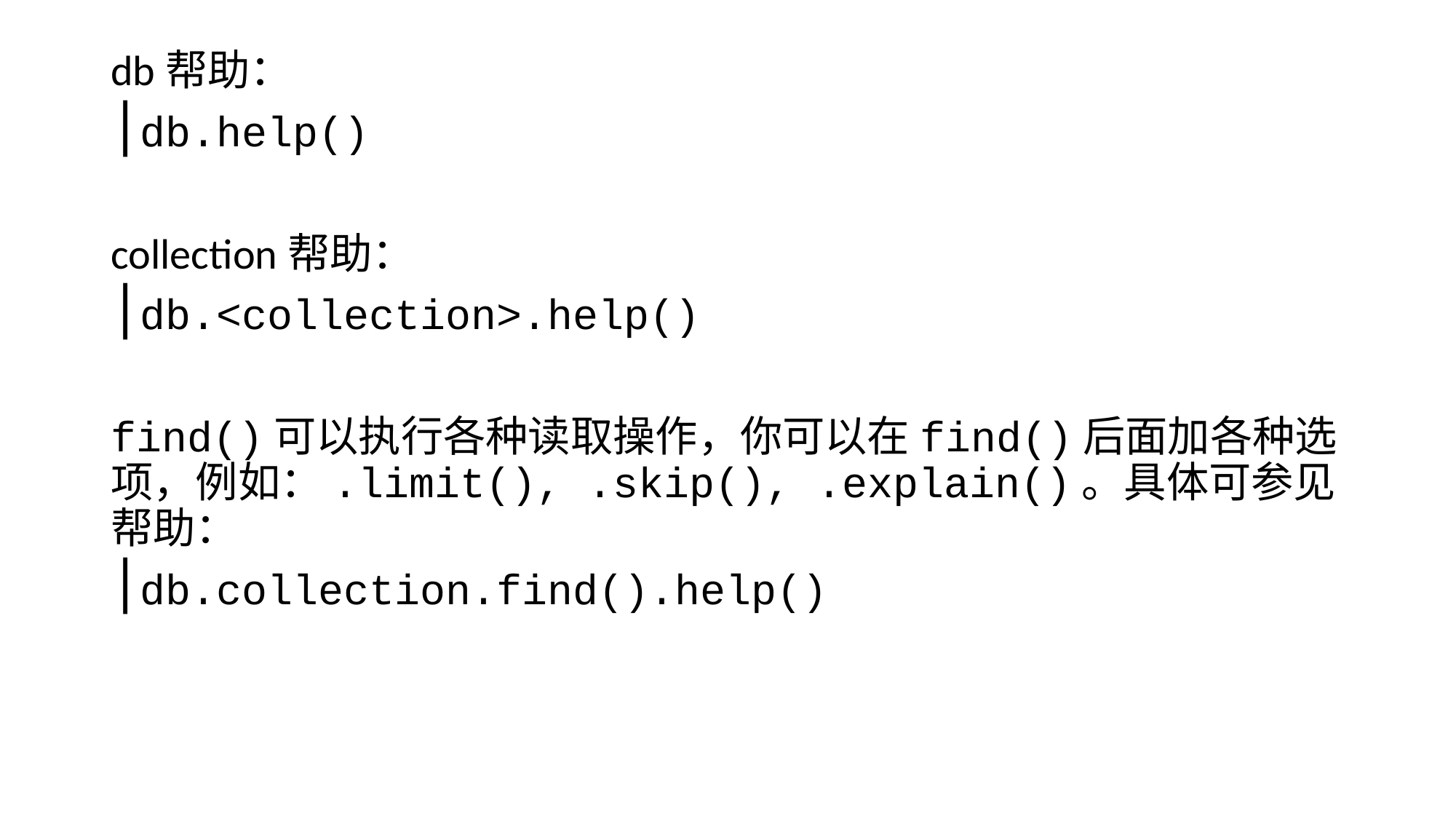

db帮助：
db.help()

collection帮助：
db.<collection>.help()

find()可以执行各种读取操作，你可以在find()后面加各种选项，例如：.limit(), .skip(), .explain()。具体可参见帮助：
db.collection.find().help()